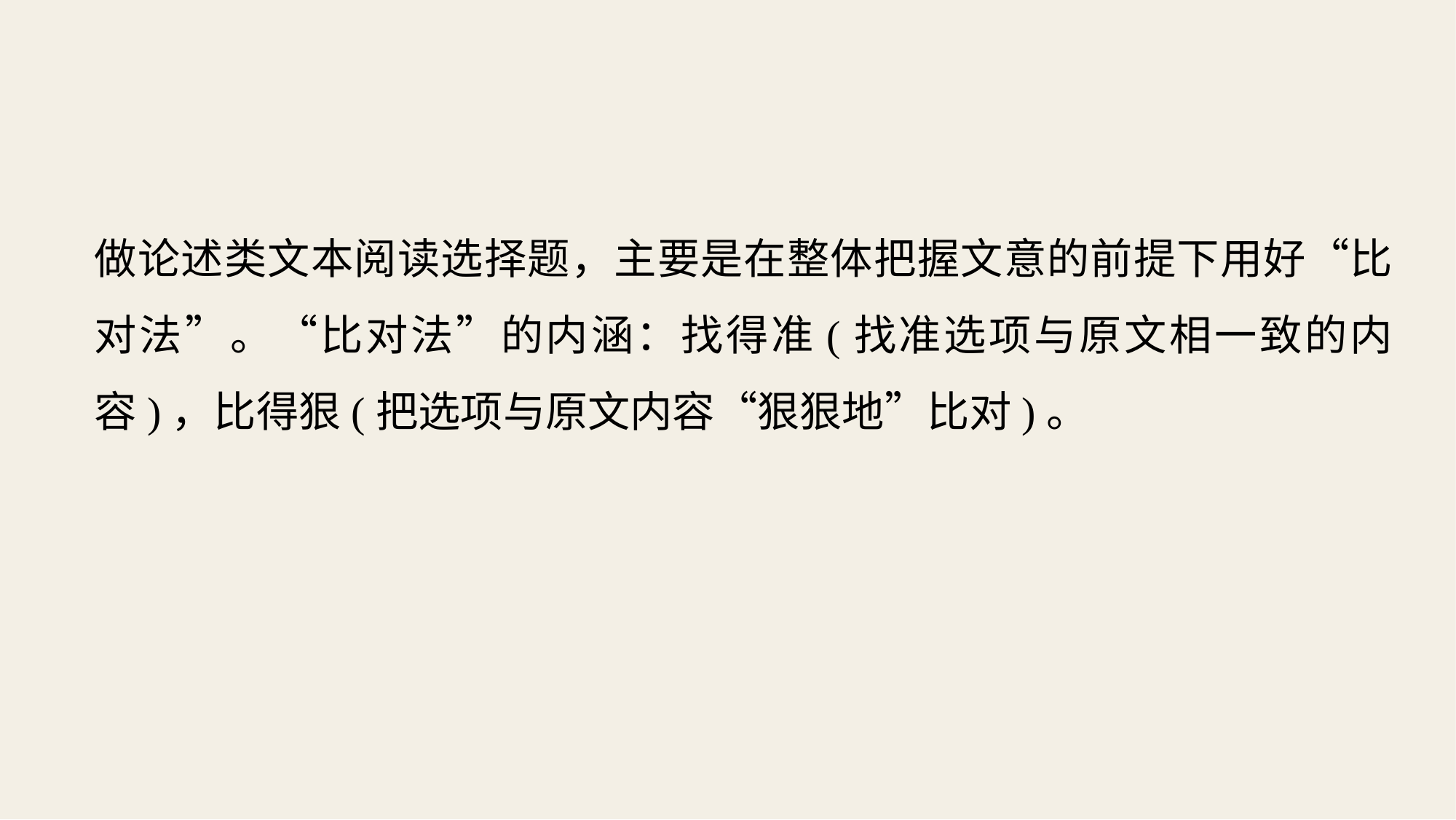

做论述类文本阅读选择题，主要是在整体把握文意的前提下用好“比对法”。“比对法”的内涵：找得准(找准选项与原文相一致的内容)，比得狠(把选项与原文内容“狠狠地”比对)。